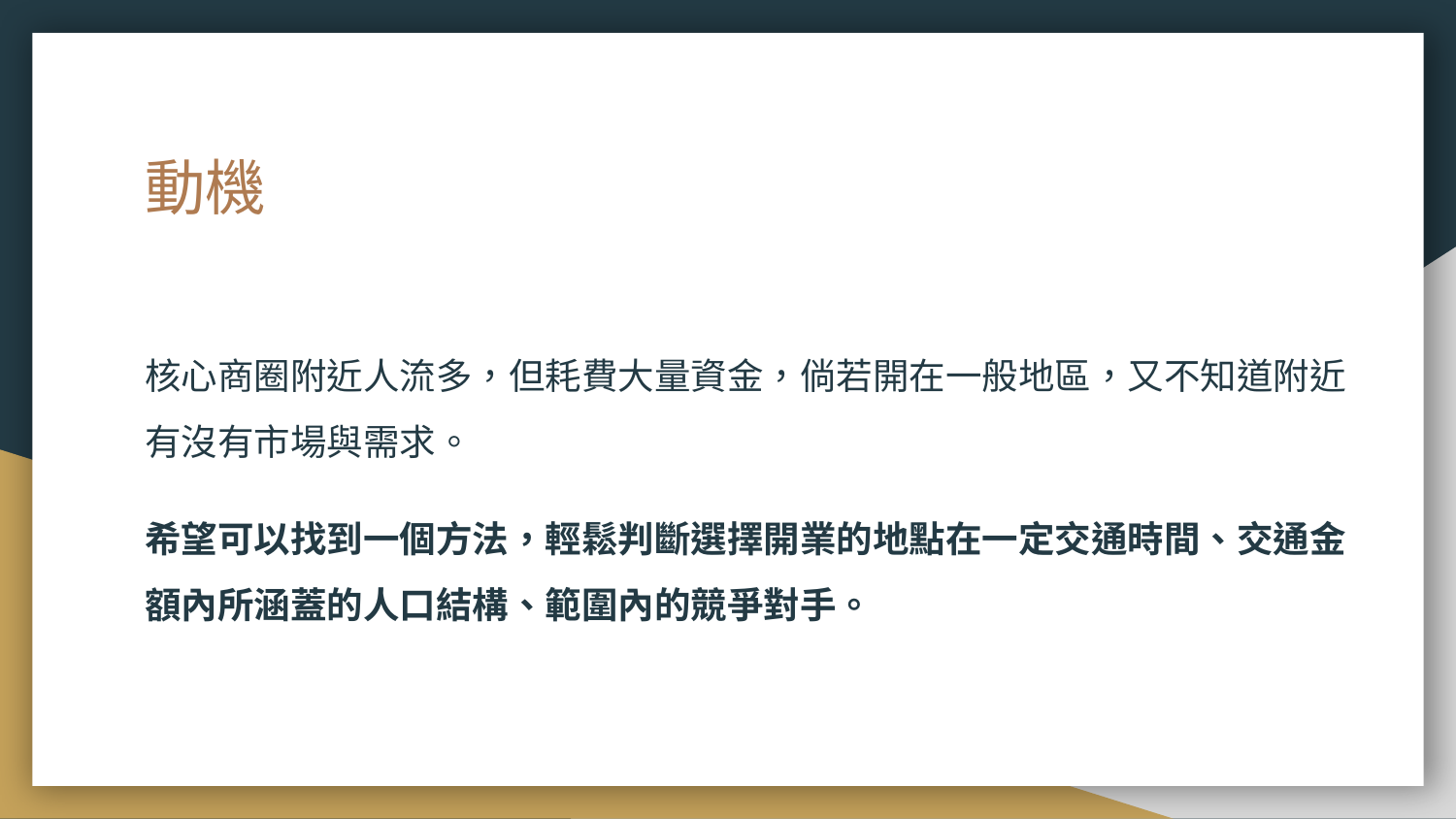

# 動機
核心商圈附近人流多，但耗費大量資金，倘若開在一般地區，又不知道附近有沒有市場與需求。
希望可以找到一個方法，輕鬆判斷選擇開業的地點在一定交通時間、交通金額內所涵蓋的人口結構、範圍內的競爭對手。